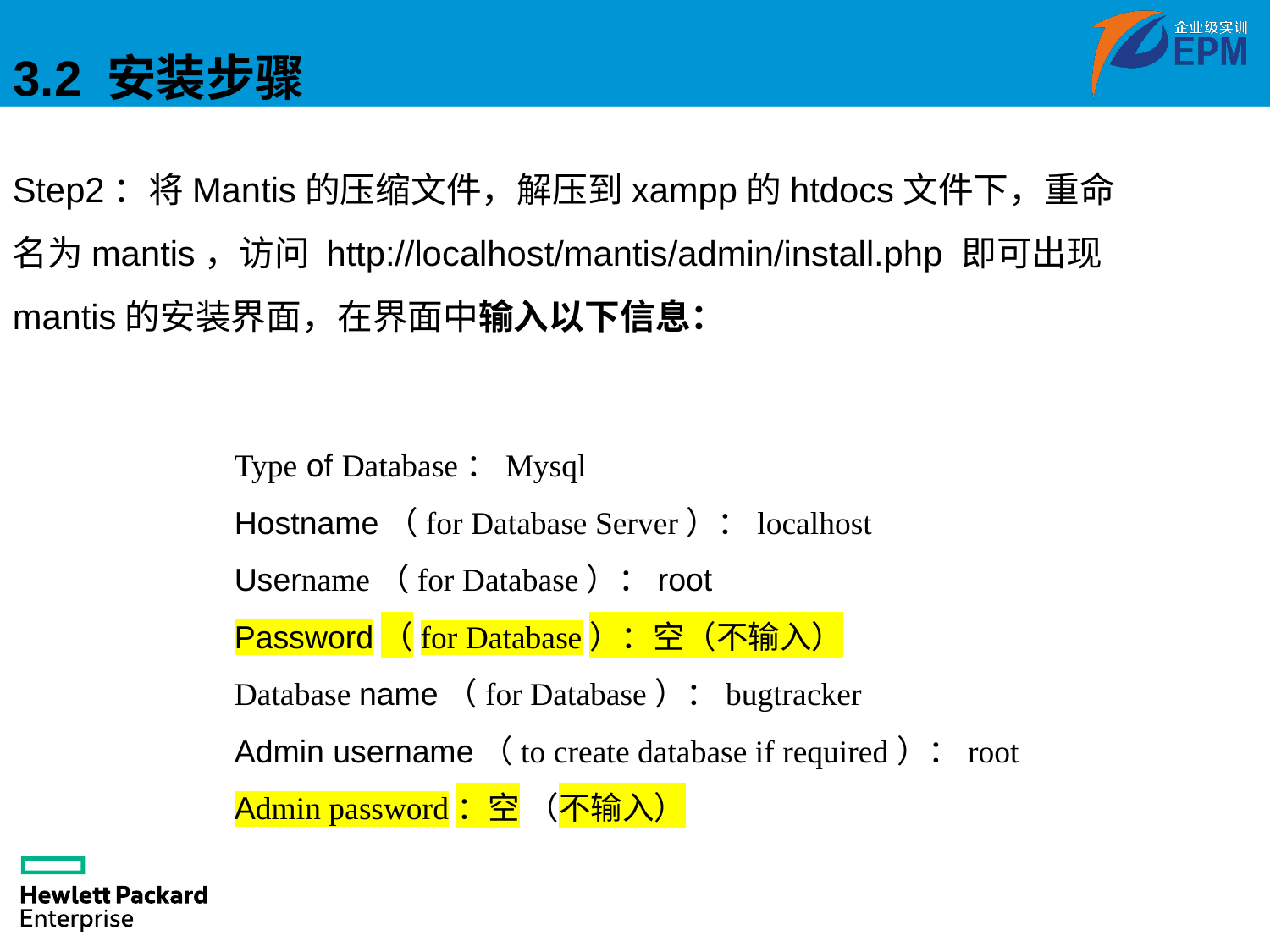

3.2 安装步骤
Step2：将Mantis的压缩文件，解压到xampp的htdocs文件下，重命名为mantis，访问 http://localhost/mantis/admin/install.php 即可出现mantis的安装界面，在界面中输入以下信息：

Type of Database：Mysql
Hostname（for Database Server）：localhost
Username（for Database）：root
Password（for Database）：空（不输入）
Database name（for Database）：bugtracker
Admin username（to create database if required）：root
Admin password：空 （不输入）